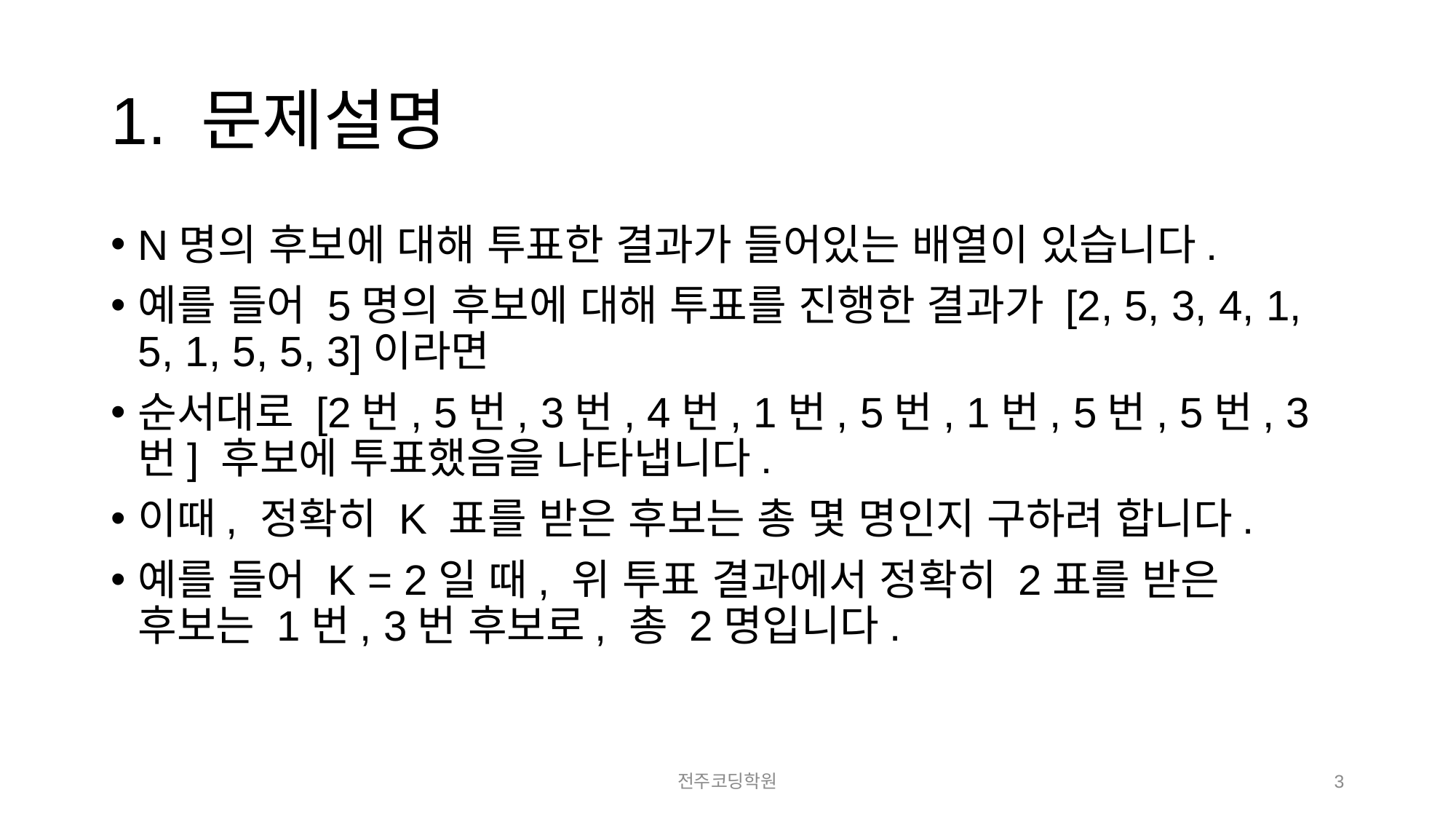

# 1. 문제설명
N명의 후보에 대해 투표한 결과가 들어있는 배열이 있습니다.
예를 들어 5명의 후보에 대해 투표를 진행한 결과가 [2, 5, 3, 4, 1, 5, 1, 5, 5, 3]이라면
순서대로 [2번, 5번, 3번, 4번, 1번, 5번, 1번, 5번, 5번, 3번] 후보에 투표했음을 나타냅니다.
이때, 정확히 K 표를 받은 후보는 총 몇 명인지 구하려 합니다.
예를 들어 K = 2일 때, 위 투표 결과에서 정확히 2표를 받은 후보는 1번, 3번 후보로, 총 2명입니다.
전주코딩학원
3